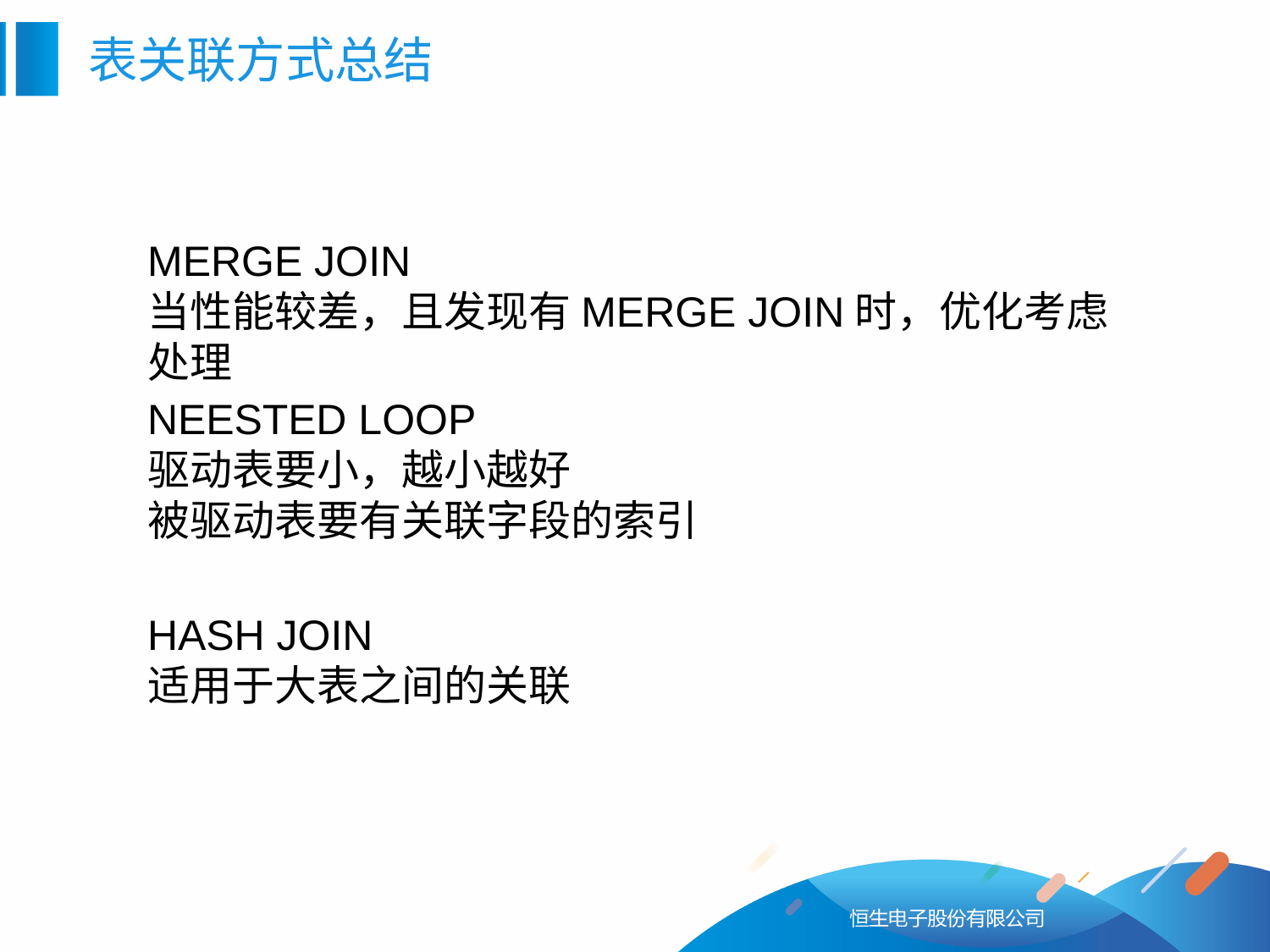

表关联方式总结
MERGE JOIN
当性能较差，且发现有MERGE JOIN时，优化考虑处理
NEESTED LOOP
驱动表要小，越小越好
被驱动表要有关联字段的索引
HASH JOIN
适用于大表之间的关联